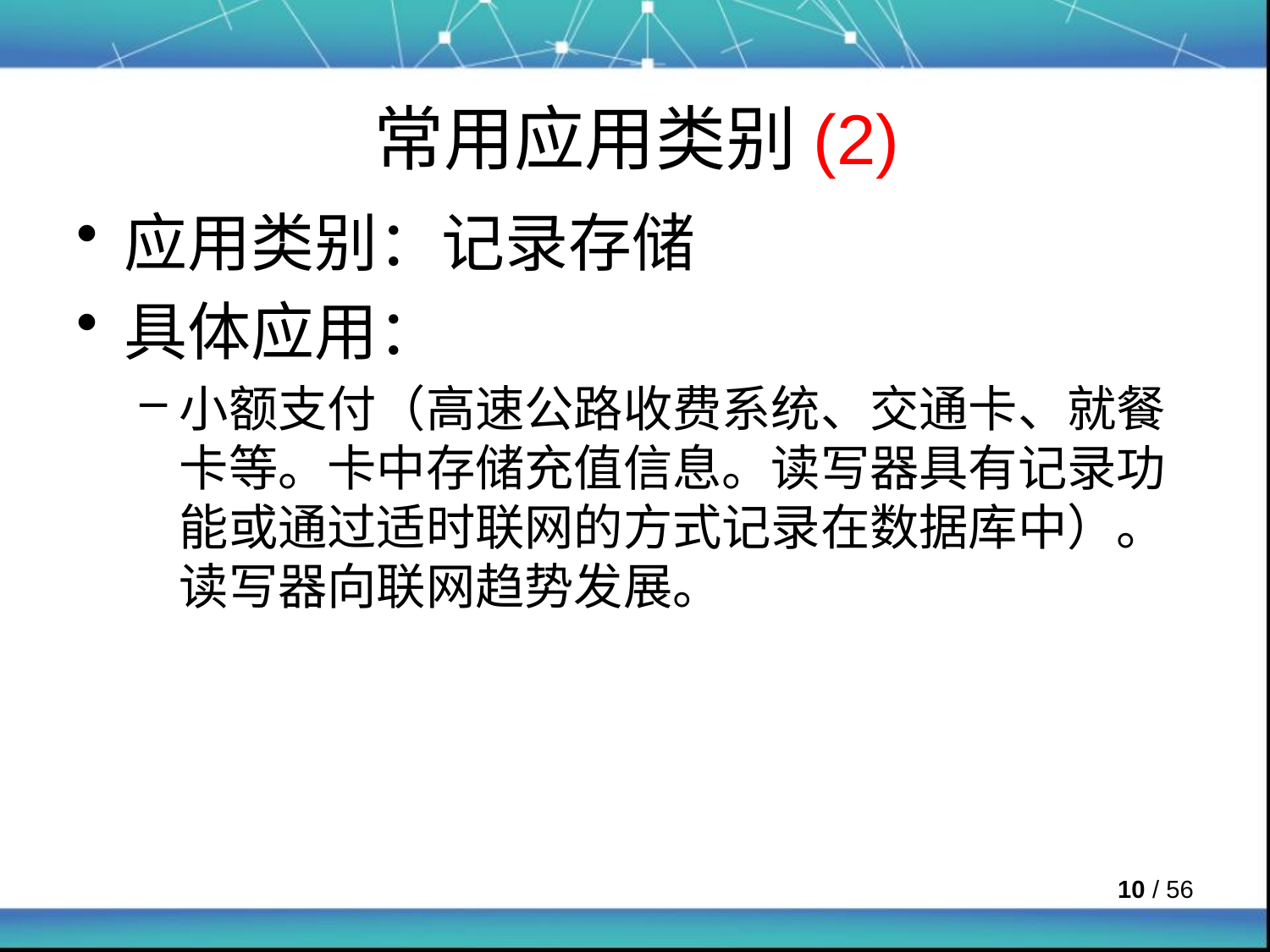

# 常用应用类别(2)
应用类别：记录存储
具体应用：
小额支付（高速公路收费系统、交通卡、就餐卡等。卡中存储充值信息。读写器具有记录功能或通过适时联网的方式记录在数据库中）。读写器向联网趋势发展。
10 / 56